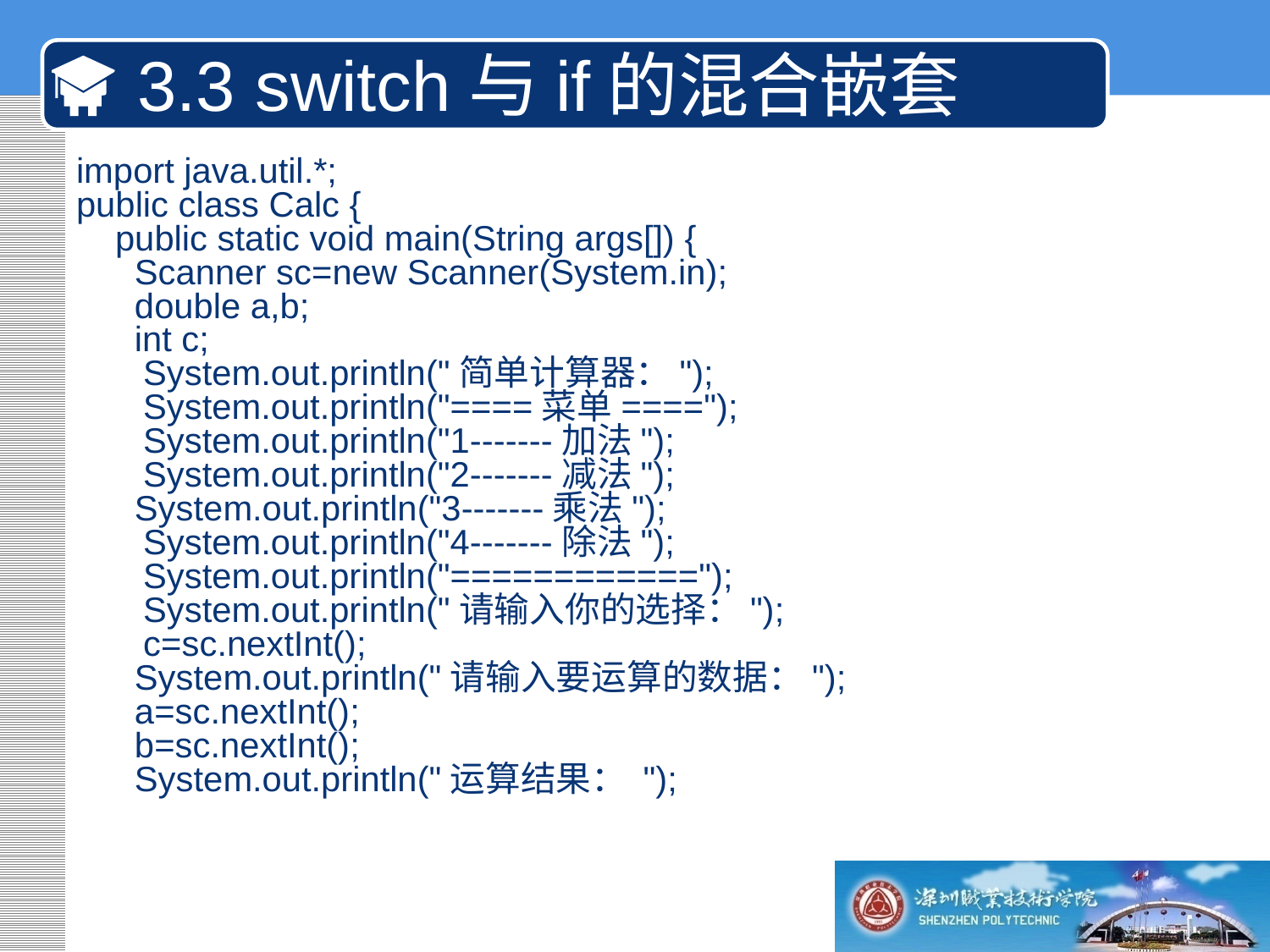

# 3.3 switch与if的混合嵌套
import java.util.*;
public class Calc {
    public static void main(String args[]) {
      Scanner sc=new Scanner(System.in);
      double a,b;
      int c;
	  System.out.println("简单计算器：");
	  System.out.println("====菜单====");
	  System.out.println("1-------加法");
	  System.out.println("2-------减法");
      System.out.println("3-------乘法");
	  System.out.println("4-------除法");
	  System.out.println("============");
	  System.out.println("请输入你的选择：");
	  c=sc.nextInt();
      System.out.println("请输入要运算的数据：");
      a=sc.nextInt();
      b=sc.nextInt();
      System.out.println("运算结果： ");